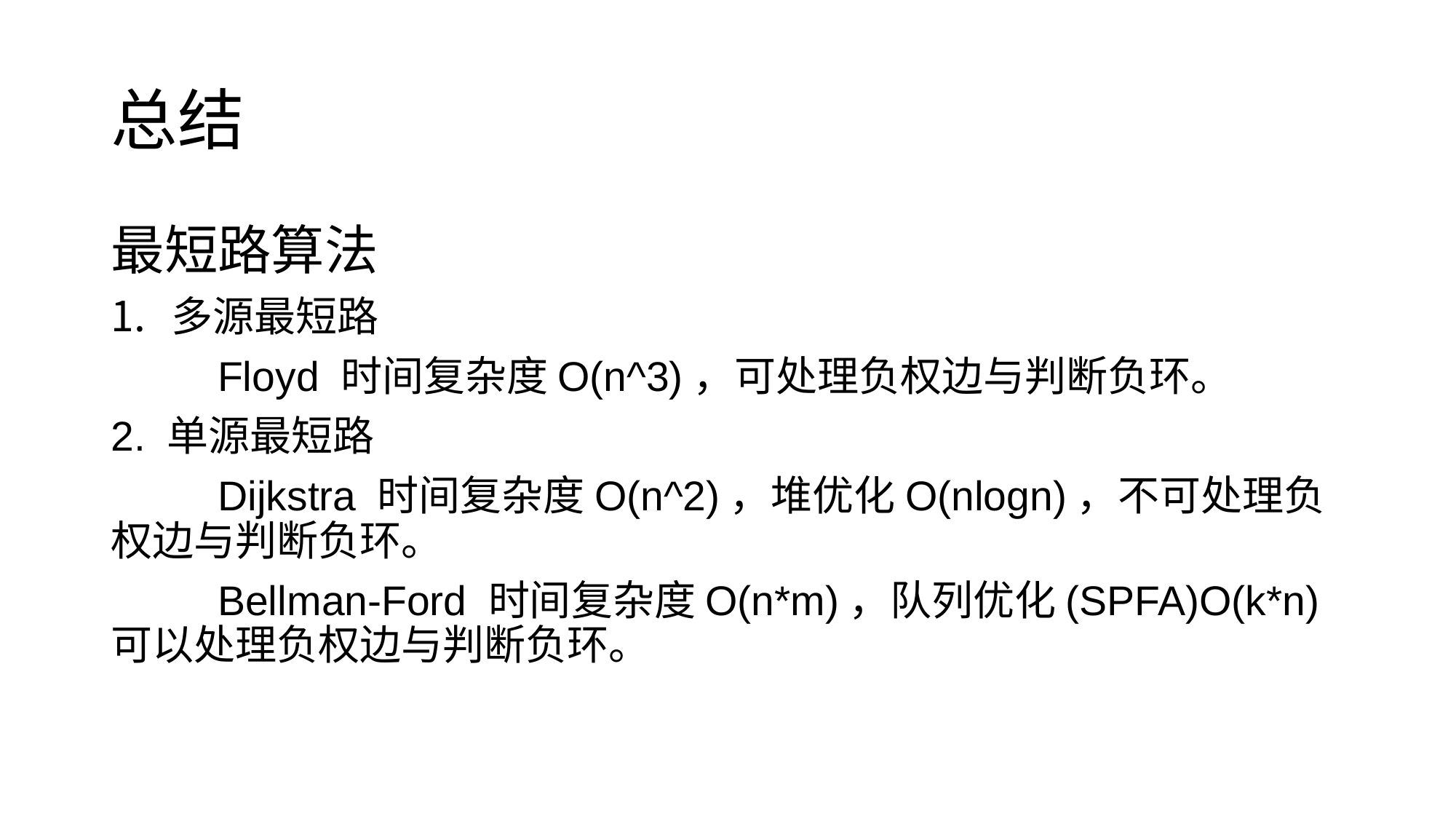

# 总结
最短路算法
多源最短路
	Floyd 时间复杂度O(n^3)，可处理负权边与判断负环。
2. 单源最短路
	Dijkstra 时间复杂度O(n^2)，堆优化O(nlogn)，不可处理负权边与判断负环。
	Bellman-Ford 时间复杂度O(n*m)，队列优化(SPFA)O(k*n)可以处理负权边与判断负环。